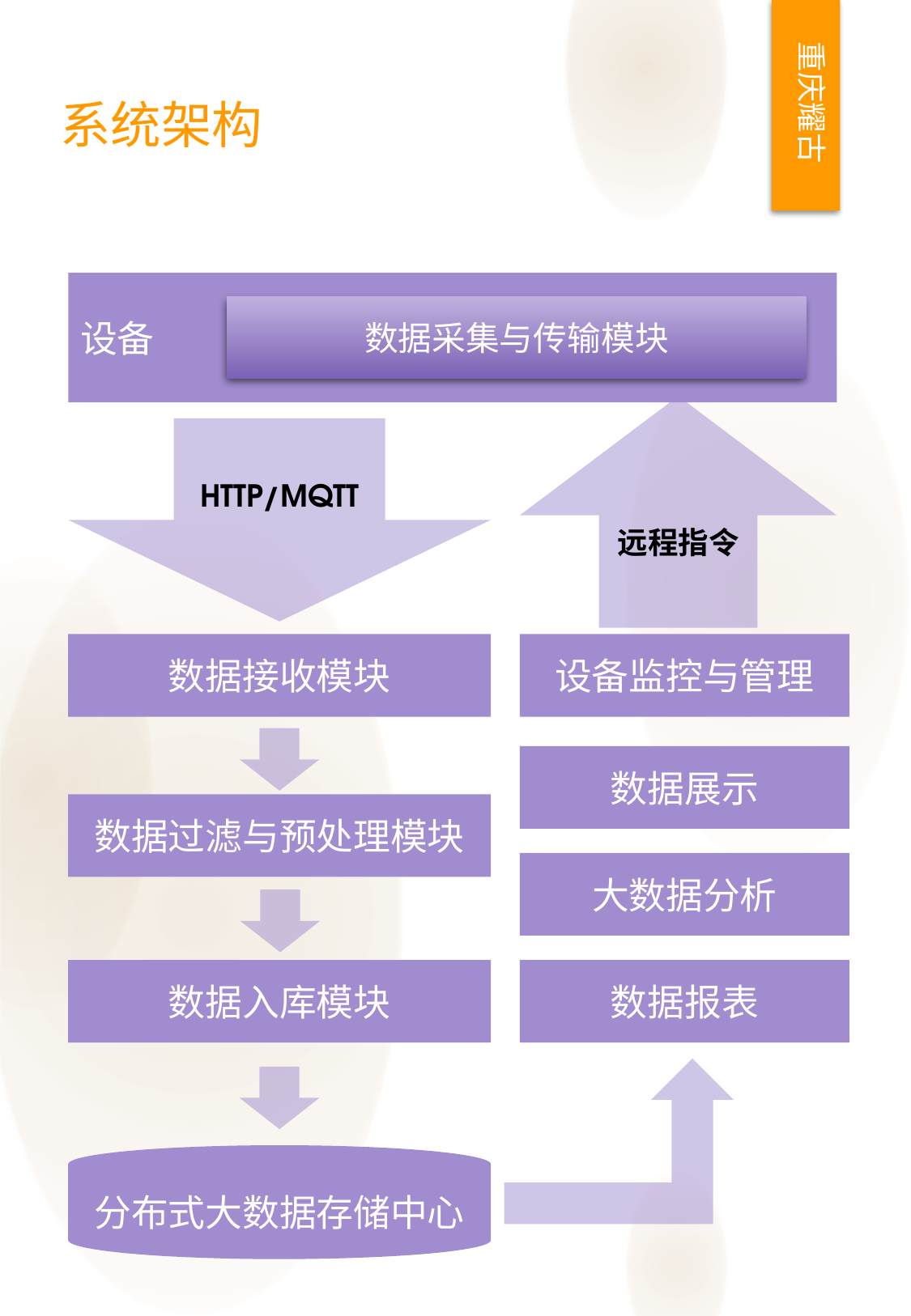

重庆耀古
# 系统架构
设备
数据采集与传输模块
远程指令
HTTP/MQTT
设备监控与管理
数据接收模块

数据展示
数据过滤与预处理模块
大数据分析

数据入库模块
数据报表

分布式大数据存储中心